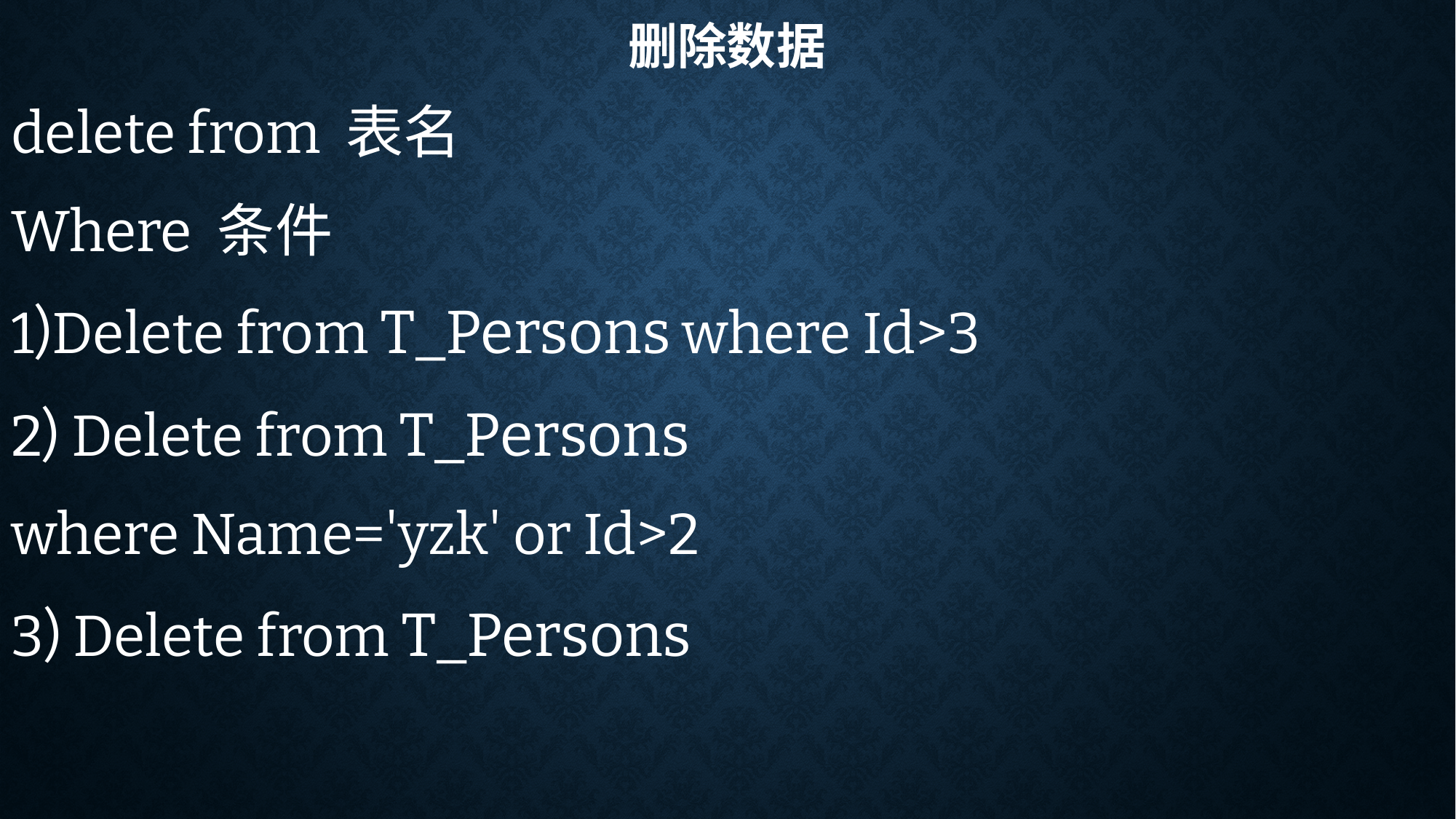

# 删除数据
delete from 表名
Where 条件
1)Delete from T_Persons where Id>3
2) Delete from T_Persons
where Name='yzk' or Id>2
3) Delete from T_Persons